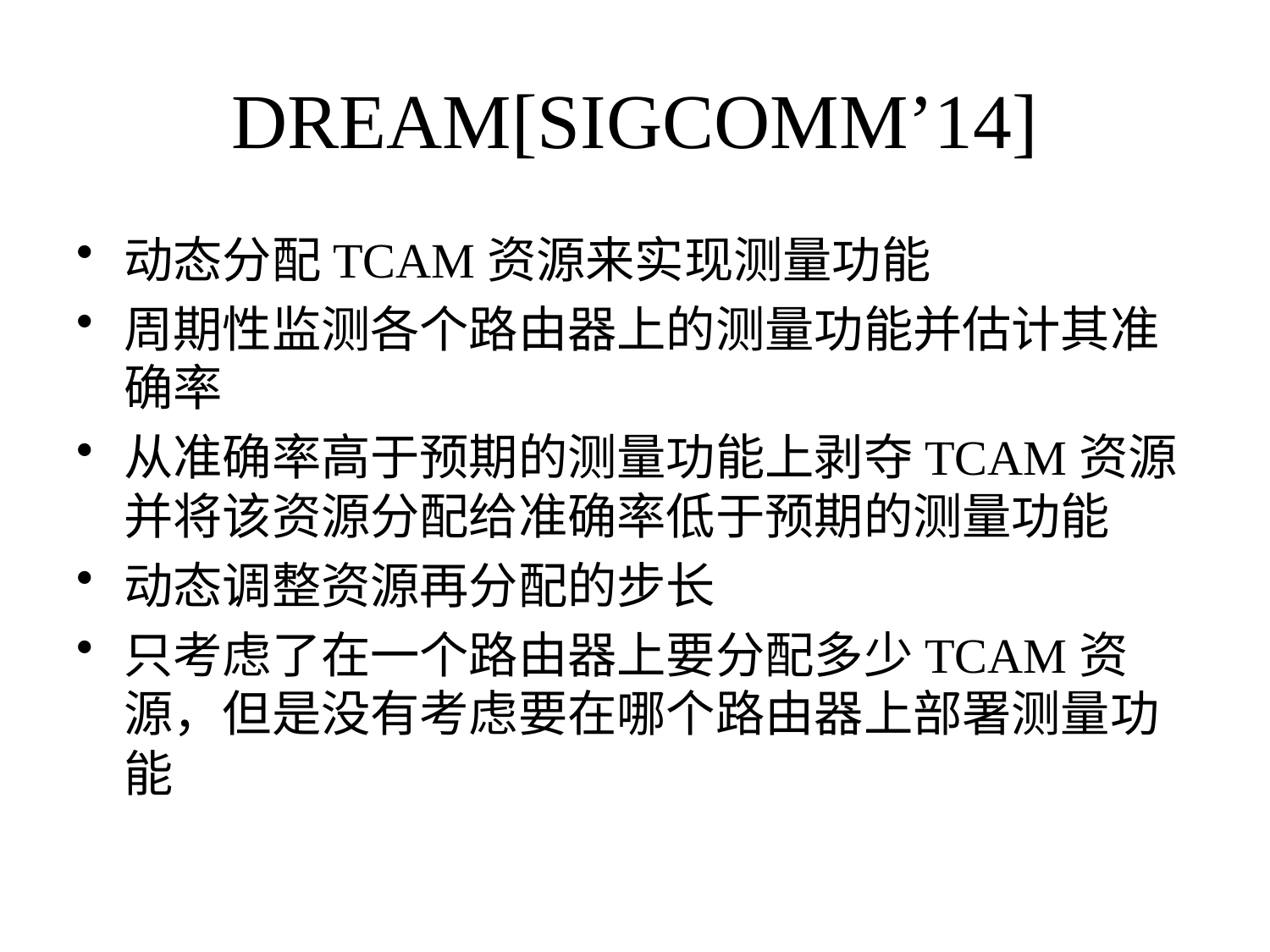

# DREAM[SIGCOMM’14]
动态分配TCAM资源来实现测量功能
周期性监测各个路由器上的测量功能并估计其准确率
从准确率高于预期的测量功能上剥夺TCAM资源并将该资源分配给准确率低于预期的测量功能
动态调整资源再分配的步长
只考虑了在一个路由器上要分配多少TCAM资源，但是没有考虑要在哪个路由器上部署测量功能